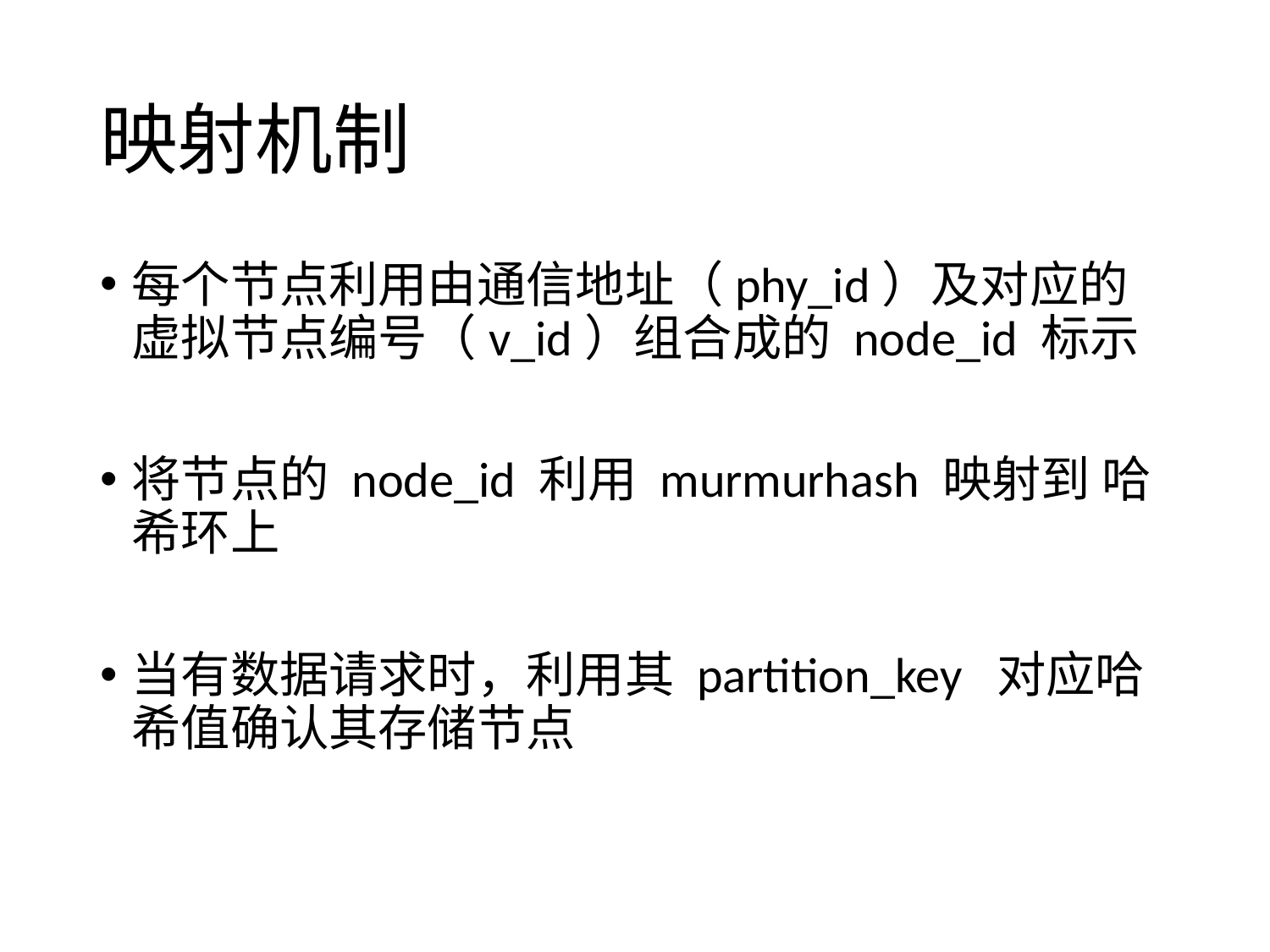

# 映射机制
每个节点利用由通信地址（phy_id）及对应的虚拟节点编号（v_id）组合成的 node_id 标示

将节点的 node_id 利用 murmurhash 映射到 哈希环上

当有数据请求时，利用其 partition_key  对应哈希值确认其存储节点